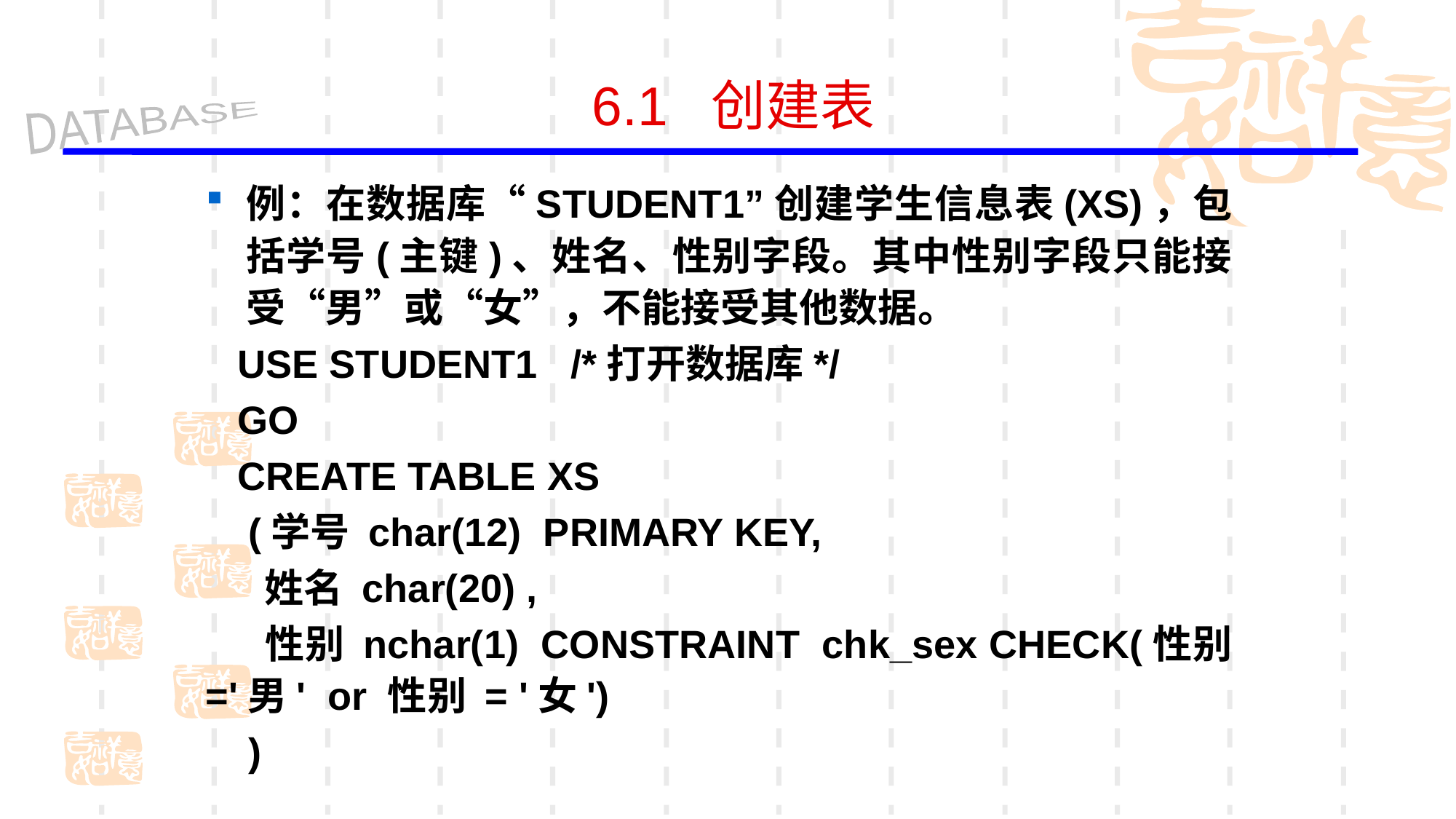

6.1  创建表
例：在数据库“STUDENT1”创建学生信息表(XS)，包括学号(主键)、姓名、性别字段。其中性别字段只能接受“男”或“女”，不能接受其他数据。
USE STUDENT1   /*打开数据库*/
GO
CREATE TABLE XS
 (学号 char(12)  PRIMARY KEY,
  姓名 char(20) ,
  性别 nchar(1)  CONSTRAINT  chk_sex CHECK(性别 ='男'  or 性别 = '女')
 )